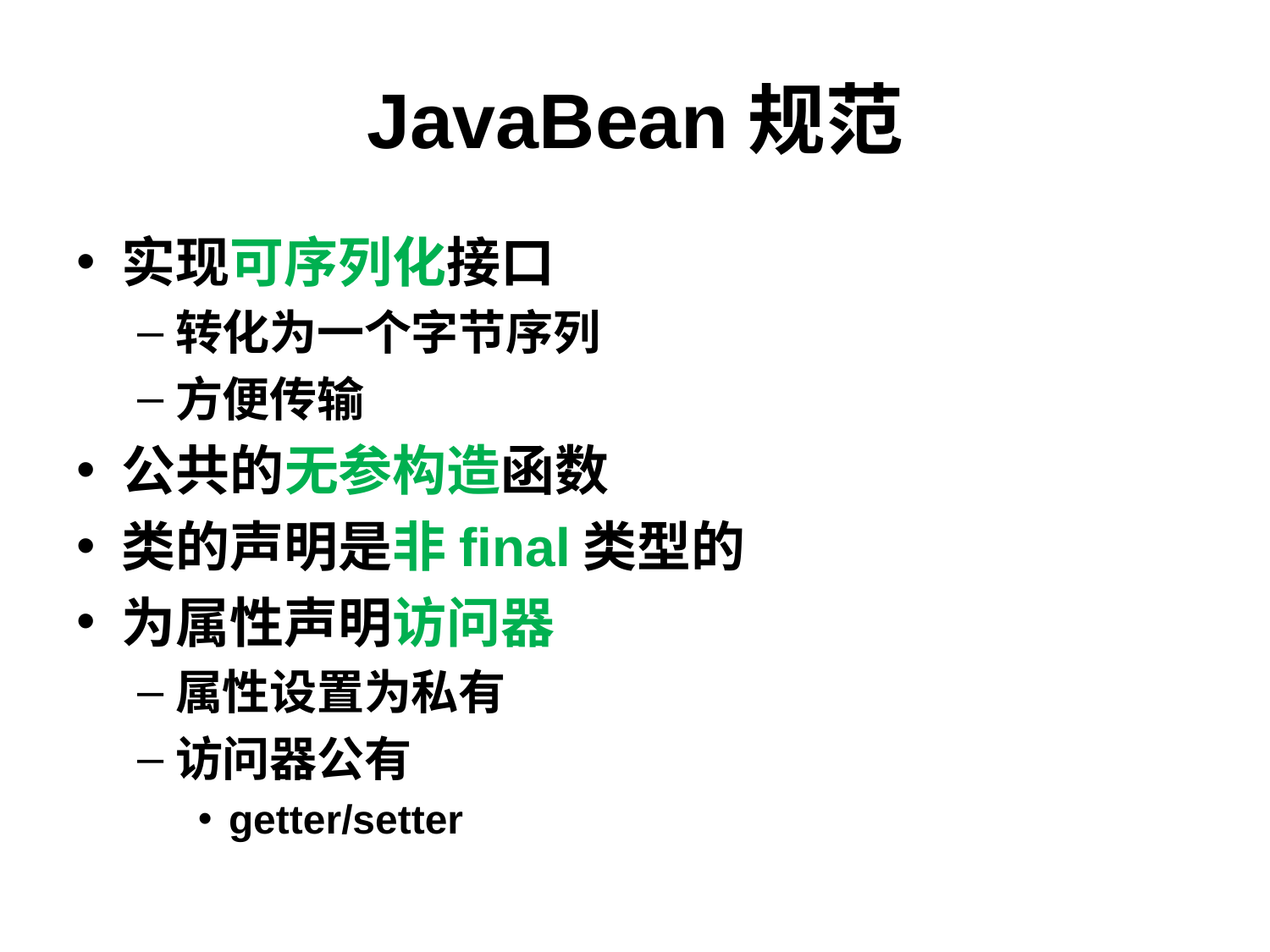

# JavaBean规范
实现可序列化接口
转化为一个字节序列
方便传输
公共的无参构造函数
类的声明是非final类型的
为属性声明访问器
属性设置为私有
访问器公有
getter/setter